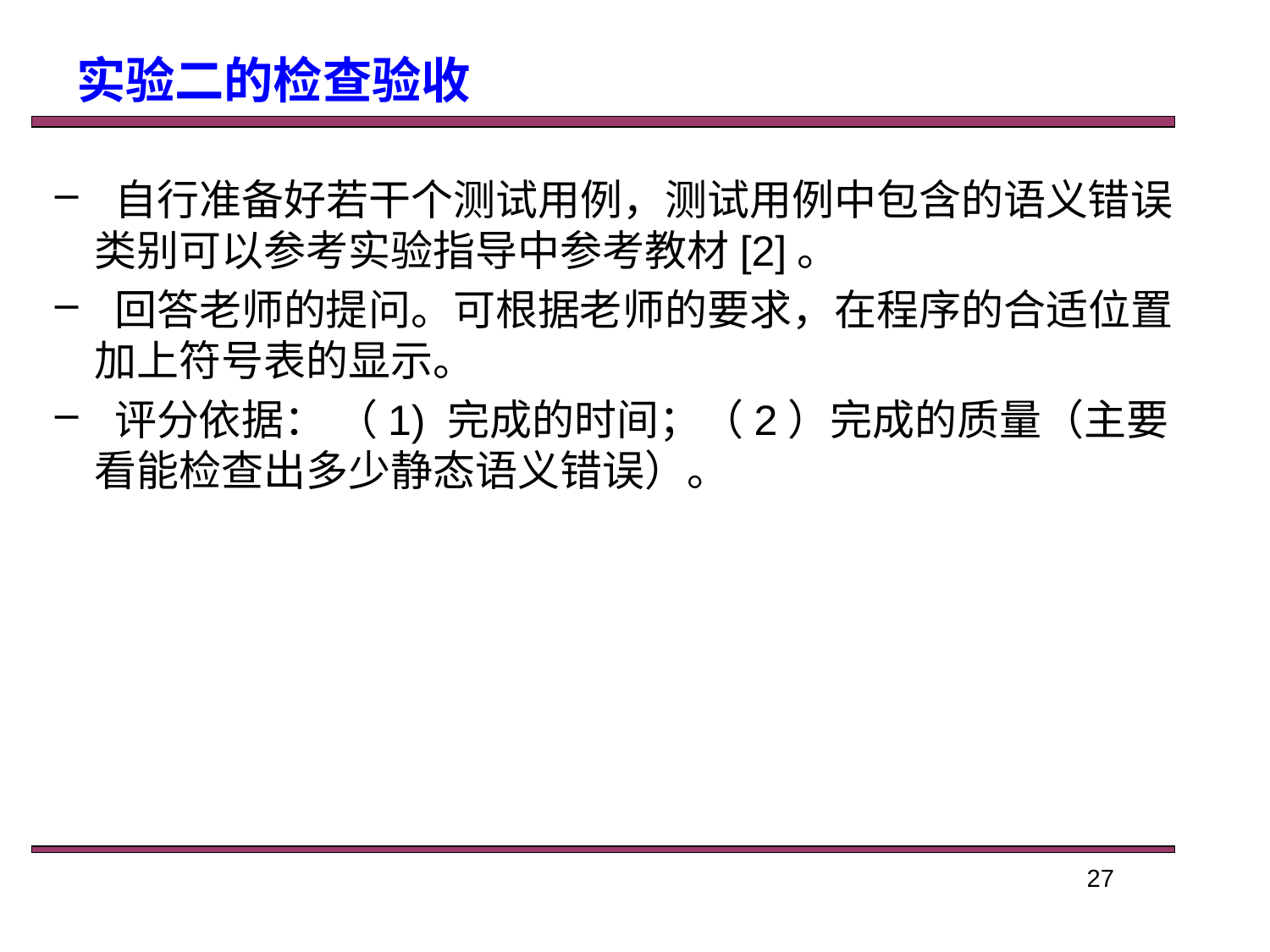

实验二的检查验收
 自行准备好若干个测试用例，测试用例中包含的语义错误类别可以参考实验指导中参考教材[2]。
 回答老师的提问。可根据老师的要求，在程序的合适位置加上符号表的显示。
 评分依据： （1) 完成的时间；（2）完成的质量（主要看能检查出多少静态语义错误）。
27